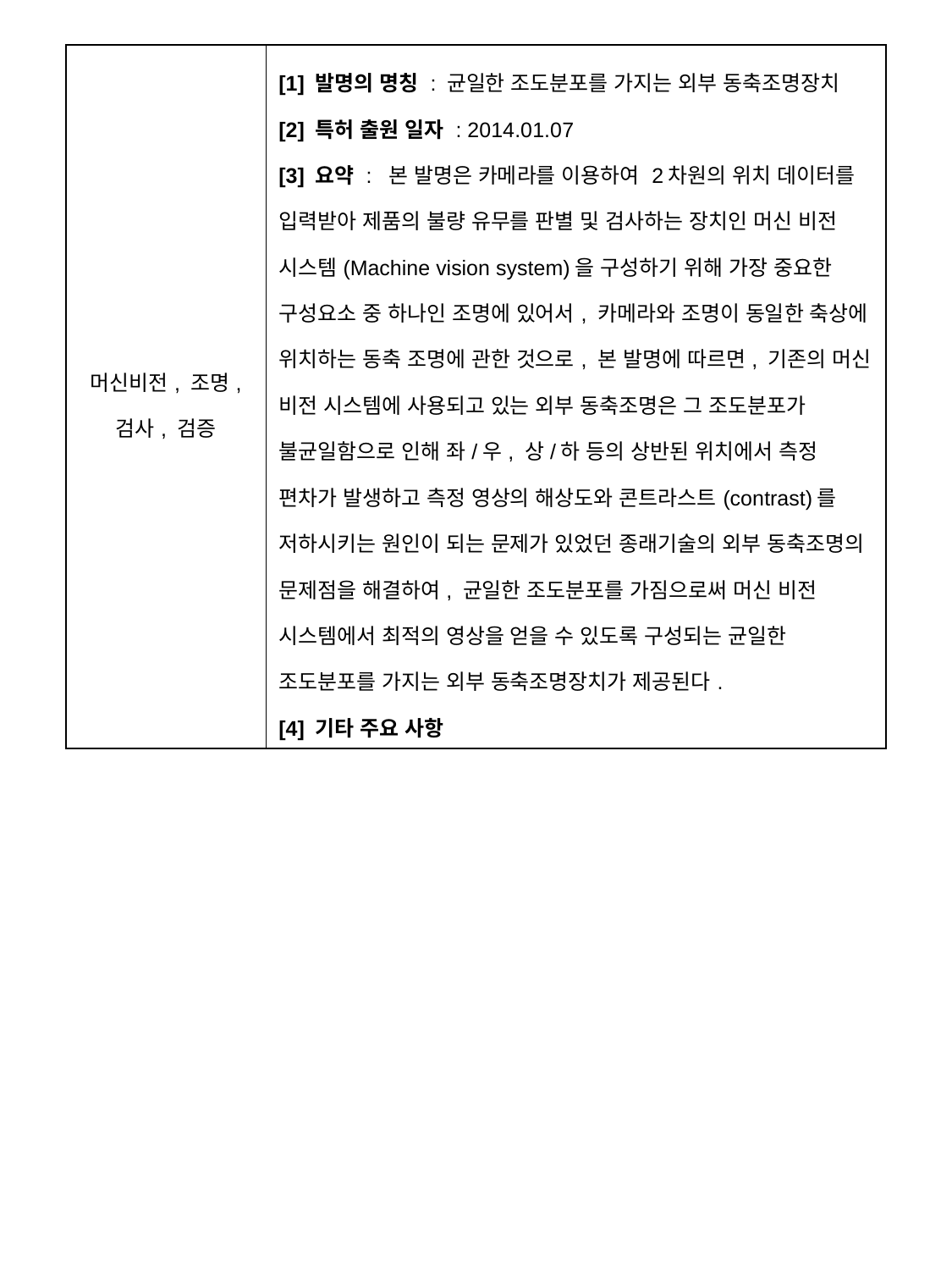

| 머신비전, 조명, 검사, 검증 | [1] 발명의 명칭 : 균일한 조도분포를 가지는 외부 동축조명장치 [2] 특허 출원 일자 : 2014.01.07 [3] 요약 : 본 발명은 카메라를 이용하여 2차원의 위치 데이터를 입력받아 제품의 불량 유무를 판별 및 검사하는 장치인 머신 비전 시스템(Machine vision system)을 구성하기 위해 가장 중요한 구성요소 중 하나인 조명에 있어서, 카메라와 조명이 동일한 축상에 위치하는 동축 조명에 관한 것으로, 본 발명에 따르면, 기존의 머신 비전 시스템에 사용되고 있는 외부 동축조명은 그 조도분포가 불균일함으로 인해 좌/우, 상/하 등의 상반된 위치에서 측정 편차가 발생하고 측정 영상의 해상도와 콘트라스트(contrast)를 저하시키는 원인이 되는 문제가 있었던 종래기술의 외부 동축조명의 문제점을 해결하여, 균일한 조도분포를 가짐으로써 머신 비전 시스템에서 최적의 영상을 얻을 수 있도록 구성되는 균일한 조도분포를 가지는 외부 동축조명장치가 제공된다. [4] 기타 주요 사항 |
| --- | --- |